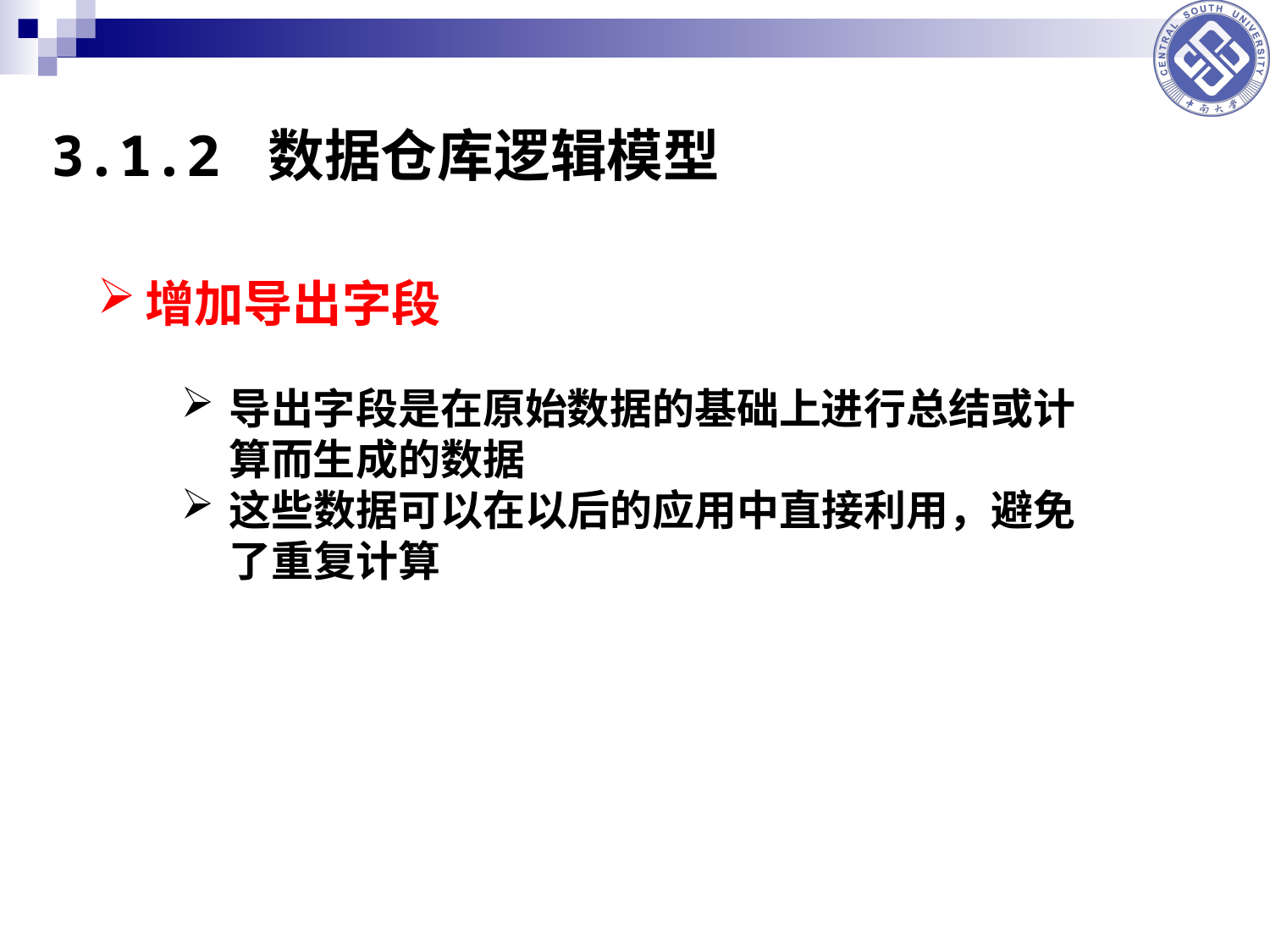

3.1.2 数据仓库逻辑模型
增加导出字段
导出字段是在原始数据的基础上进行总结或计算而生成的数据
这些数据可以在以后的应用中直接利用，避免了重复计算